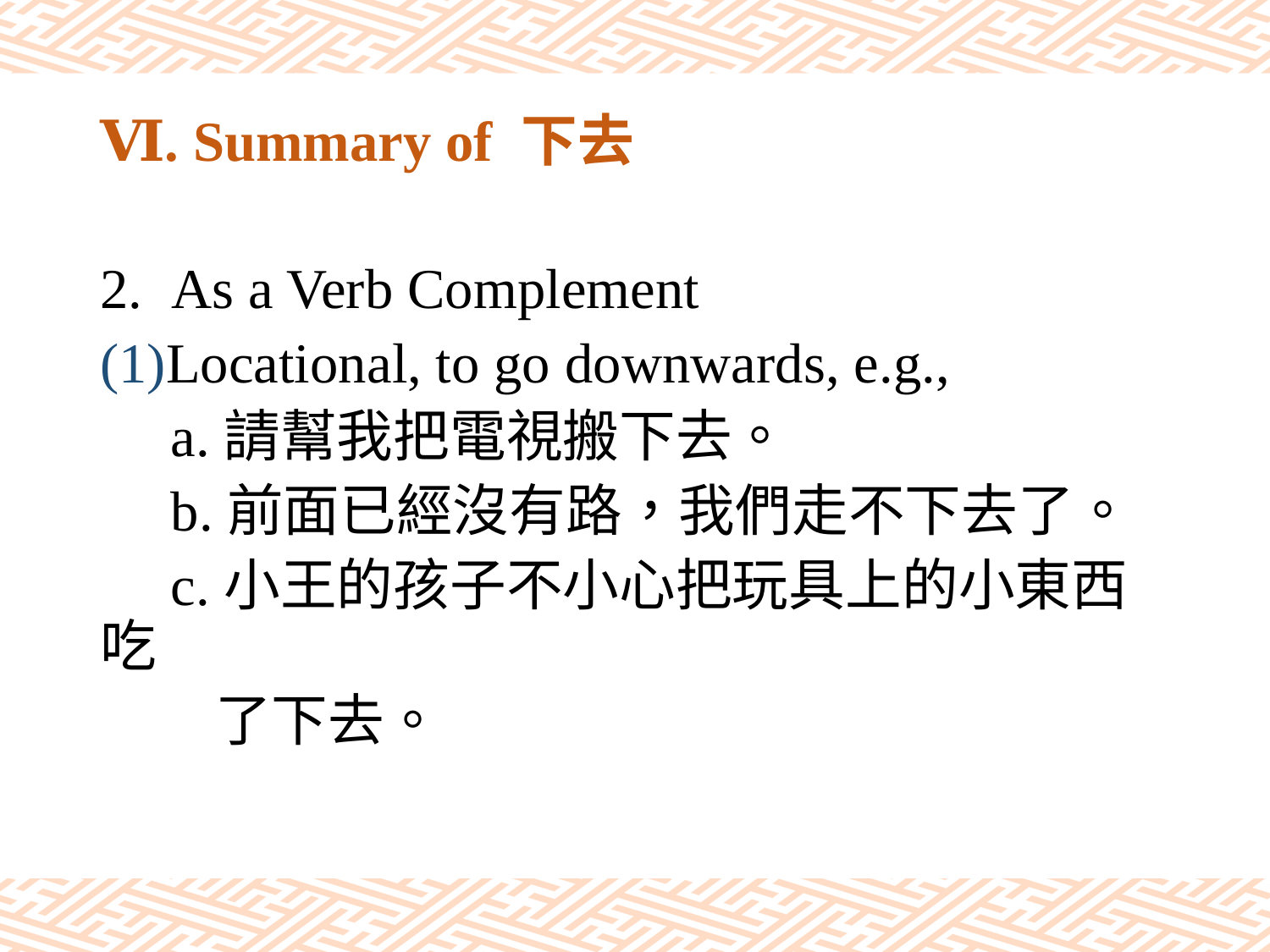

# Ⅵ. Summary of 下去
As a Verb Complement
(1)Locational, to go downwards, e.g.,
     a.請幫我把電視搬下去。
     b.前面已經沒有路，我們走不下去了。
     c.小王的孩子不小心把玩具上的小東西吃
        了下去。